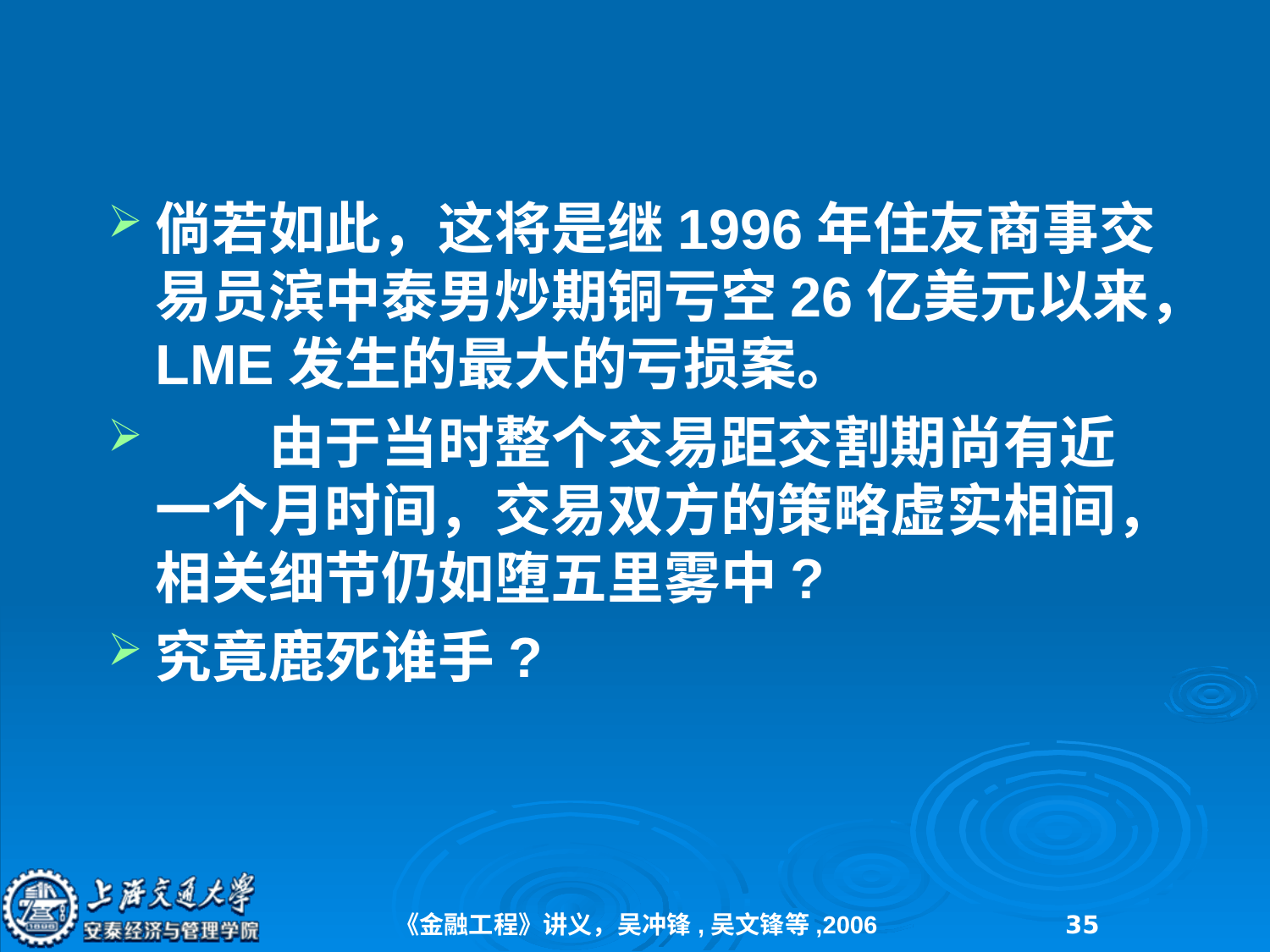

#
倘若如此，这将是继1996年住友商事交易员滨中泰男炒期铜亏空26亿美元以来，LME发生的最大的亏损案。
　　由于当时整个交易距交割期尚有近一个月时间，交易双方的策略虚实相间，相关细节仍如堕五里雾中?
究竟鹿死谁手?